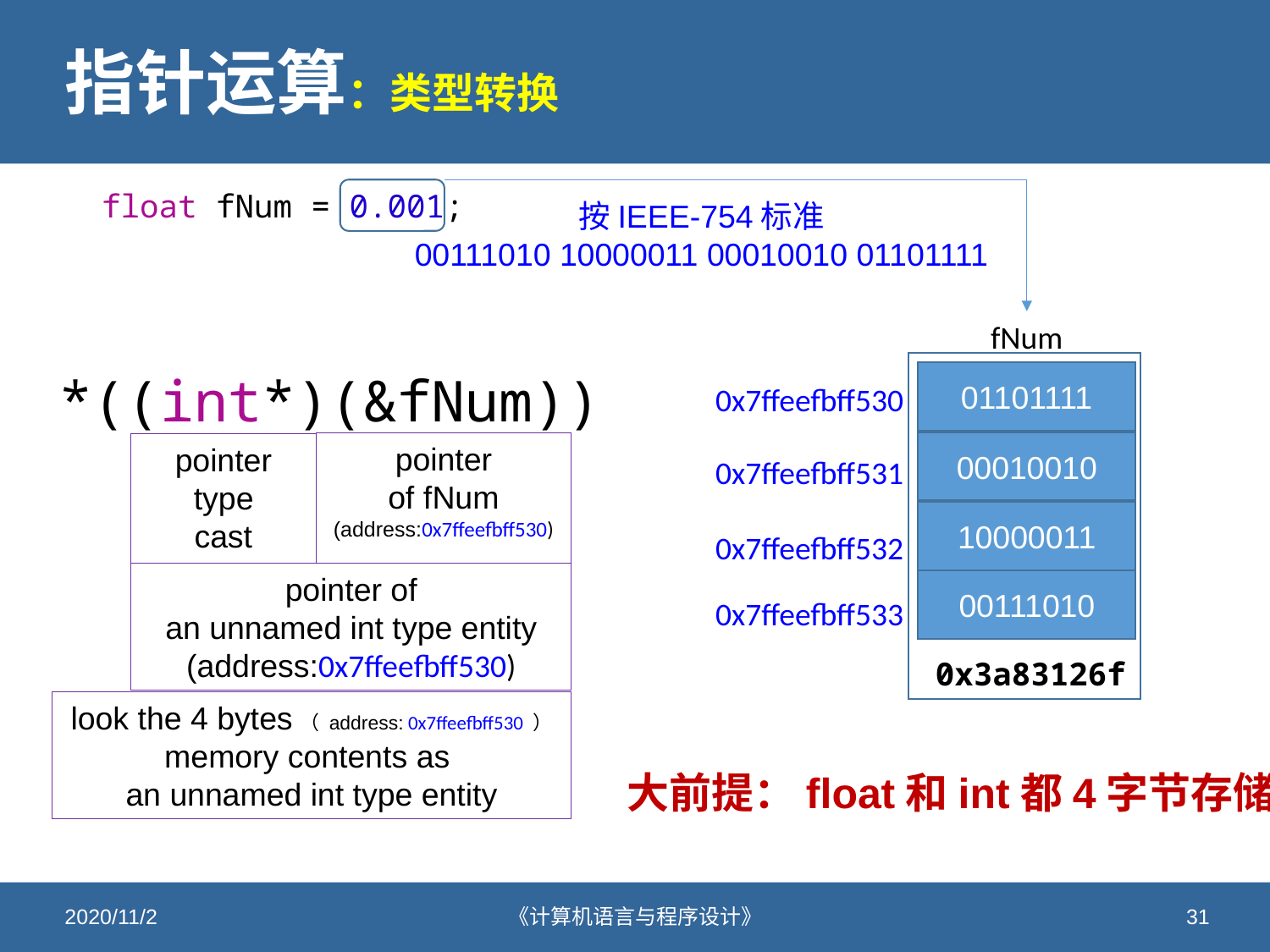

# 指针运算：类型转换
float fNum = 0.001;

按IEEE-754标准
00111010 10000011 00010010 01101111
fNum

0x3a83126f
*((int*)(&fNum))
01101111
0x7ffeefbff530
00010010
pointer
of fNum
(address:0x7ffeefbff530)
pointer
type
cast
0x7ffeefbff531
10000011
0x7ffeefbff532
pointer of
an unnamed int type entity
(address:0x7ffeefbff530)
00111010
0x7ffeefbff533
look the 4 bytes（ address: 0x7ffeefbff530 ） memory contents as
an unnamed int type entity
大前提：float和int都4字节存储
2020/11/2
《计算机语言与程序设计》
31